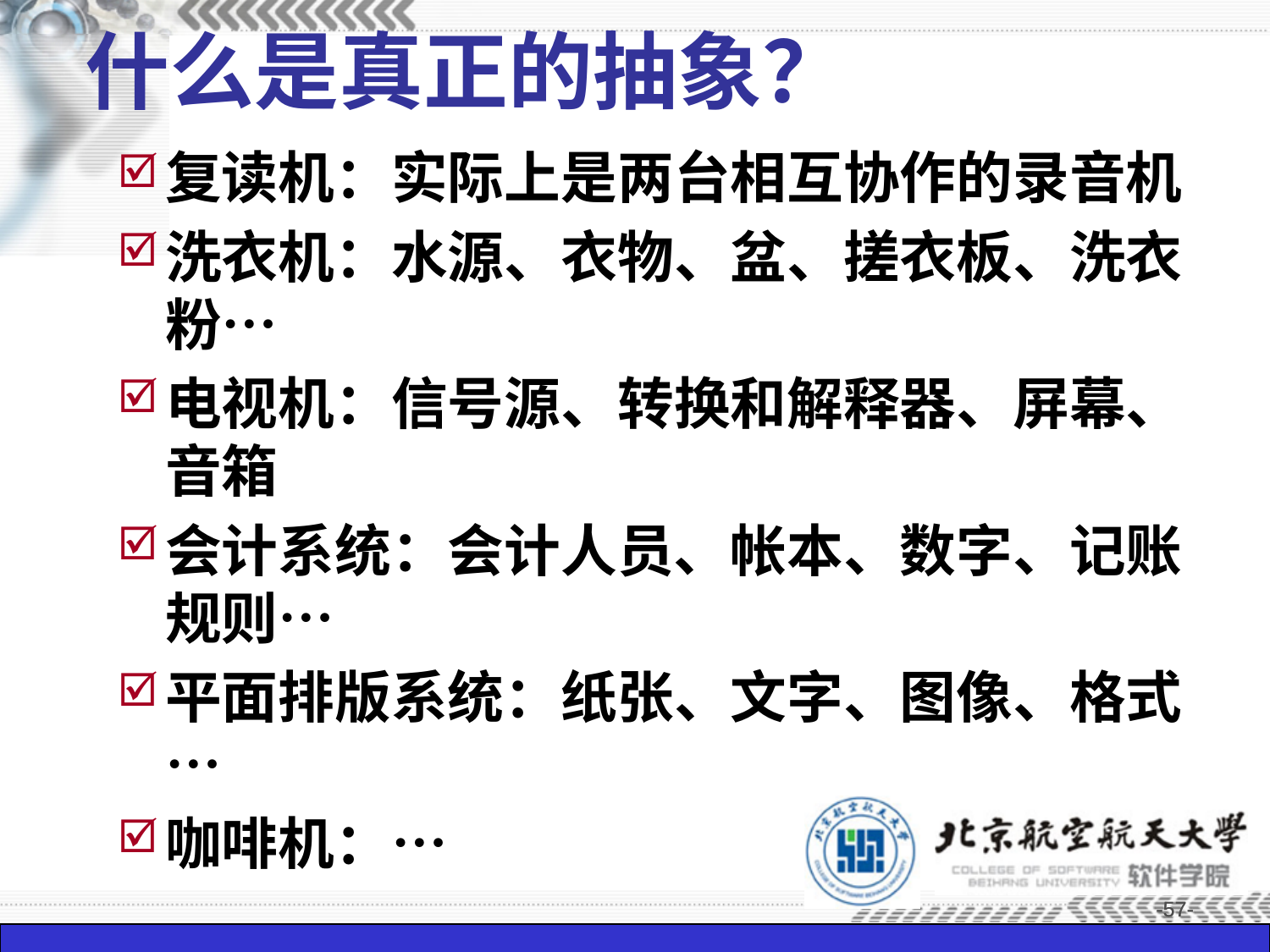

什么是真正的抽象？
复读机：实际上是两台相互协作的录音机
洗衣机：水源、衣物、盆、搓衣板、洗衣粉…
电视机：信号源、转换和解释器、屏幕、音箱
会计系统：会计人员、帐本、数字、记账规则…
平面排版系统：纸张、文字、图像、格式…
咖啡机：…
-57-
-57-